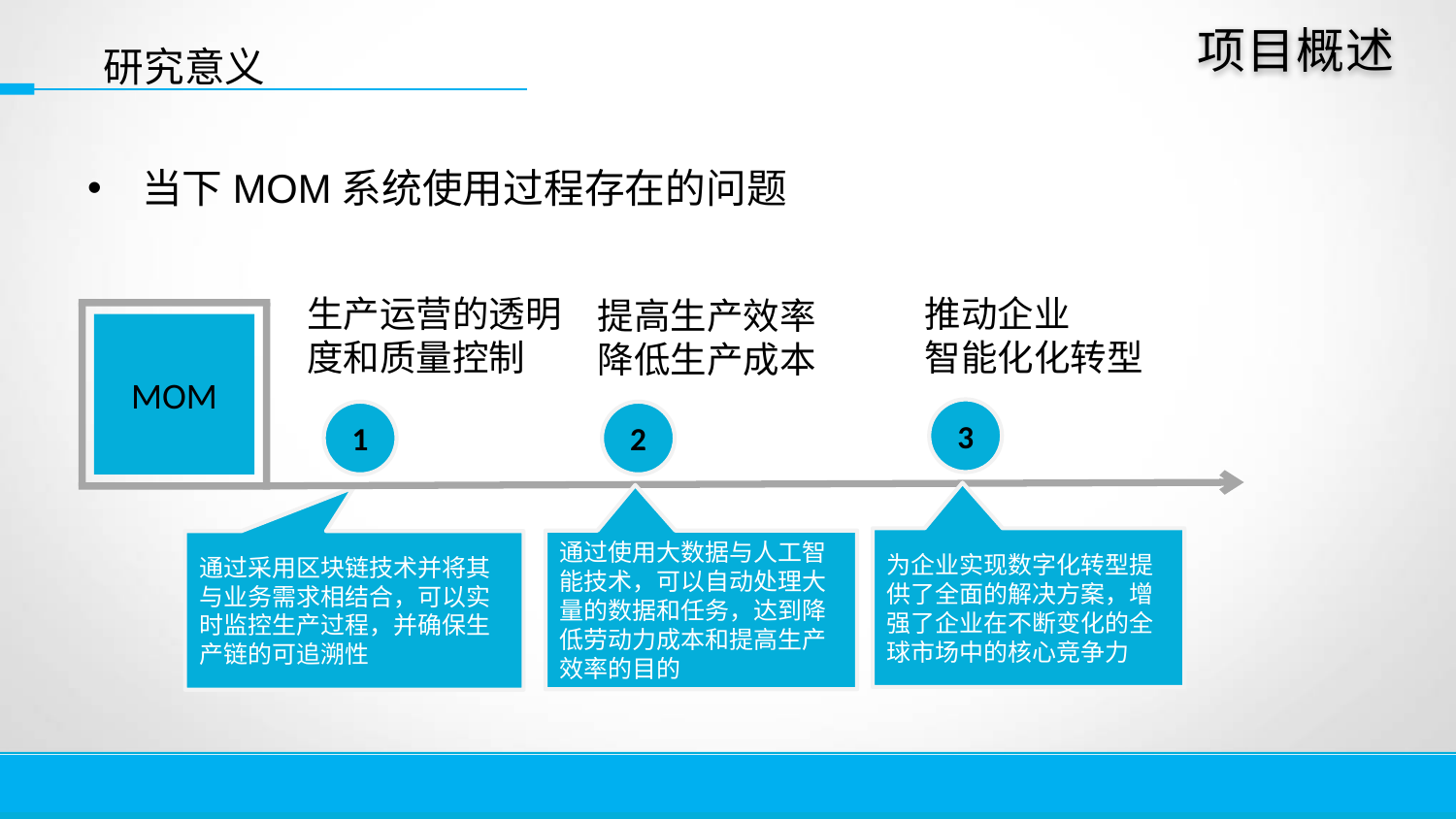

项目概述
研究意义

当下MOM系统使用过程存在的问题
生产运营的透明度和质量控制
1
推动企业
智能化化转型
提高生产效率
降低生产成本

MOM
3
2
为企业实现数字化转型提供了全面的解决方案，增强了企业在不断变化的全球市场中的核心竞争力
通过使用大数据与人工智能技术，可以自动处理大量的数据和任务，达到降低劳动力成本和提高生产效率的目的
通过采用区块链技术并将其与业务需求相结合，可以实时监控生产过程，并确保生产链的可追溯性